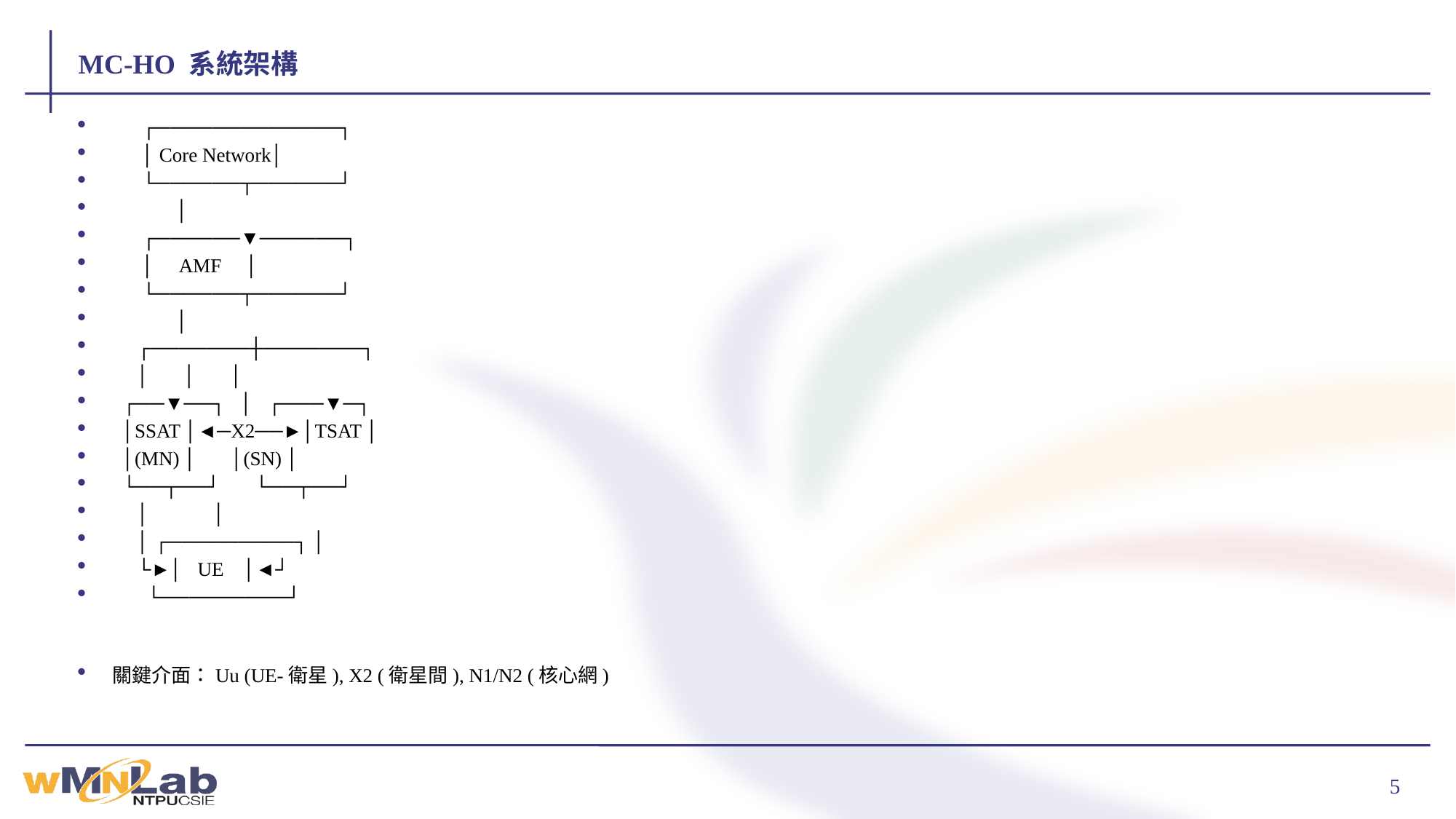

# MC-HO 系統架構
      ┌─────────────┐
      │ Core Network│
      └──────┬──────┘
             │
      ┌──────▼──────┐
      │     AMF     │
      └──────┬──────┘
             │
     ┌───────┼───────┐
     │       │       │
  ┌──▼──┐   │   ┌───▼─┐
  │SSAT │◄─X2──►│TSAT │
  │(MN) │       │(SN) │
  └──┬──┘       └──┬──┘
     │             │
     │ ┌─────────┐ │
     └►│   UE    │◄┘
       └─────────┘

關鍵介面：Uu (UE-衛星), X2 (衛星間), N1/N2 (核心網)